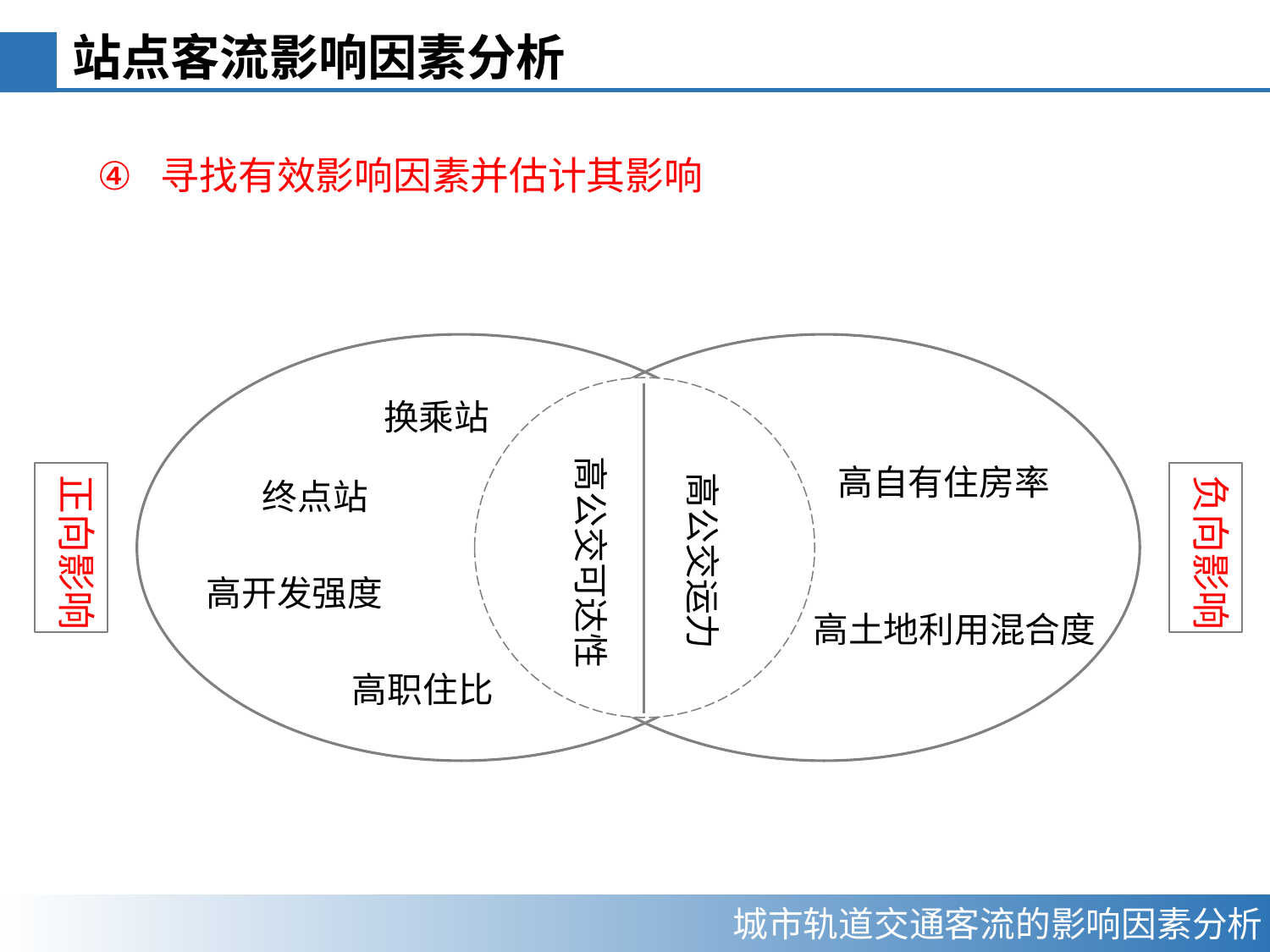

站点客流影响因素分析

寻找有效影响因素并估计其影响

换乘站
高公交可达性
高自有住房率
高公交运力
正向影响
负向影响
终点站
高开发强度
高土地利用混合度
高职住比
城市轨道交通客流的影响因素分析